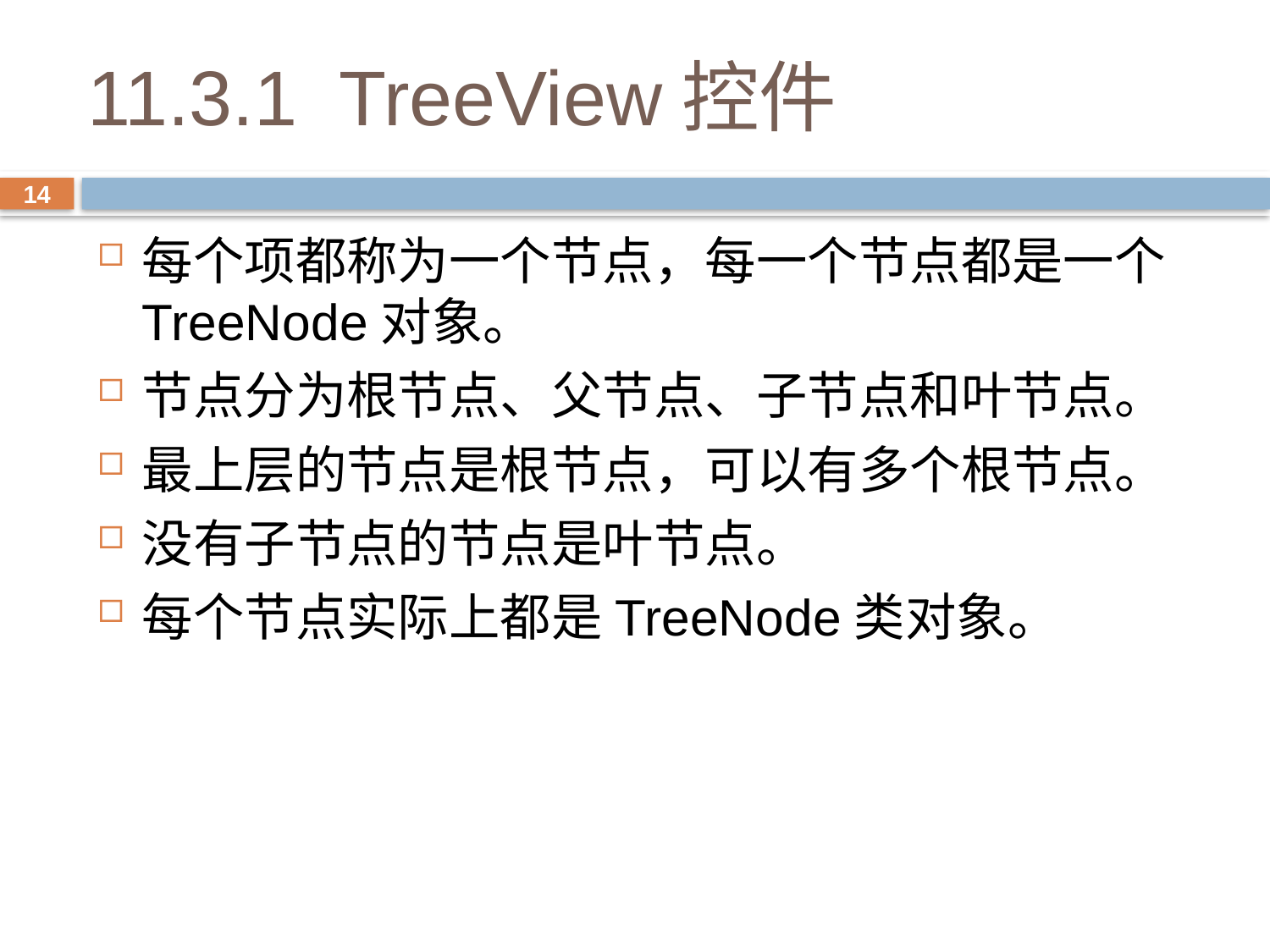

# 11.3.1  TreeView控件
14
每个项都称为一个节点，每一个节点都是一个TreeNode对象。
节点分为根节点、父节点、子节点和叶节点。
最上层的节点是根节点，可以有多个根节点。
没有子节点的节点是叶节点。
每个节点实际上都是TreeNode类对象。